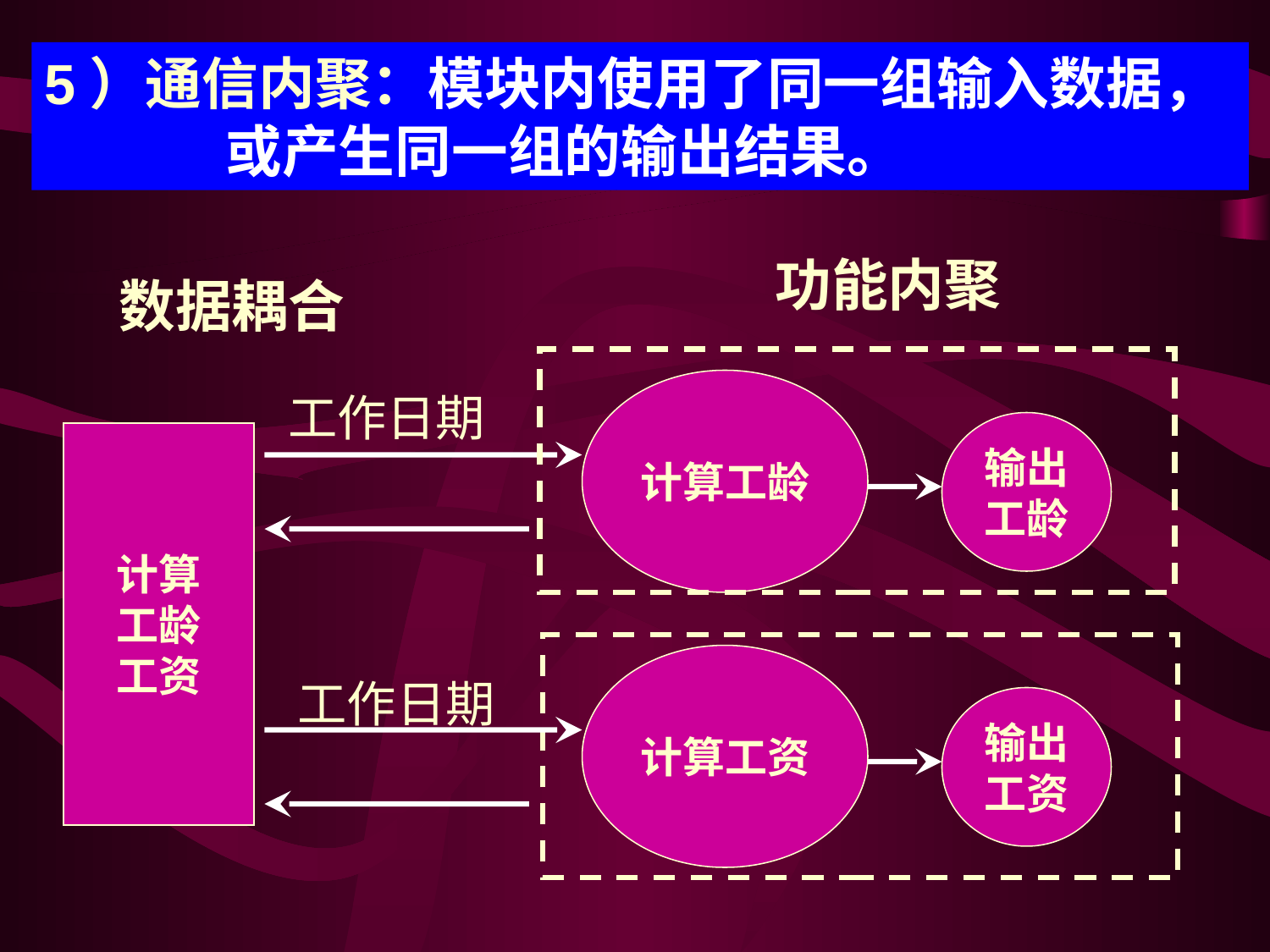

5）通信内聚：模块内使用了同一组输入数据，
             或产生同一组的输出结果。
功能内聚
数据耦合

计算工龄
工作日期
输出
工龄
计算
工龄
工资

计算工资
工作日期
输出
工资

60